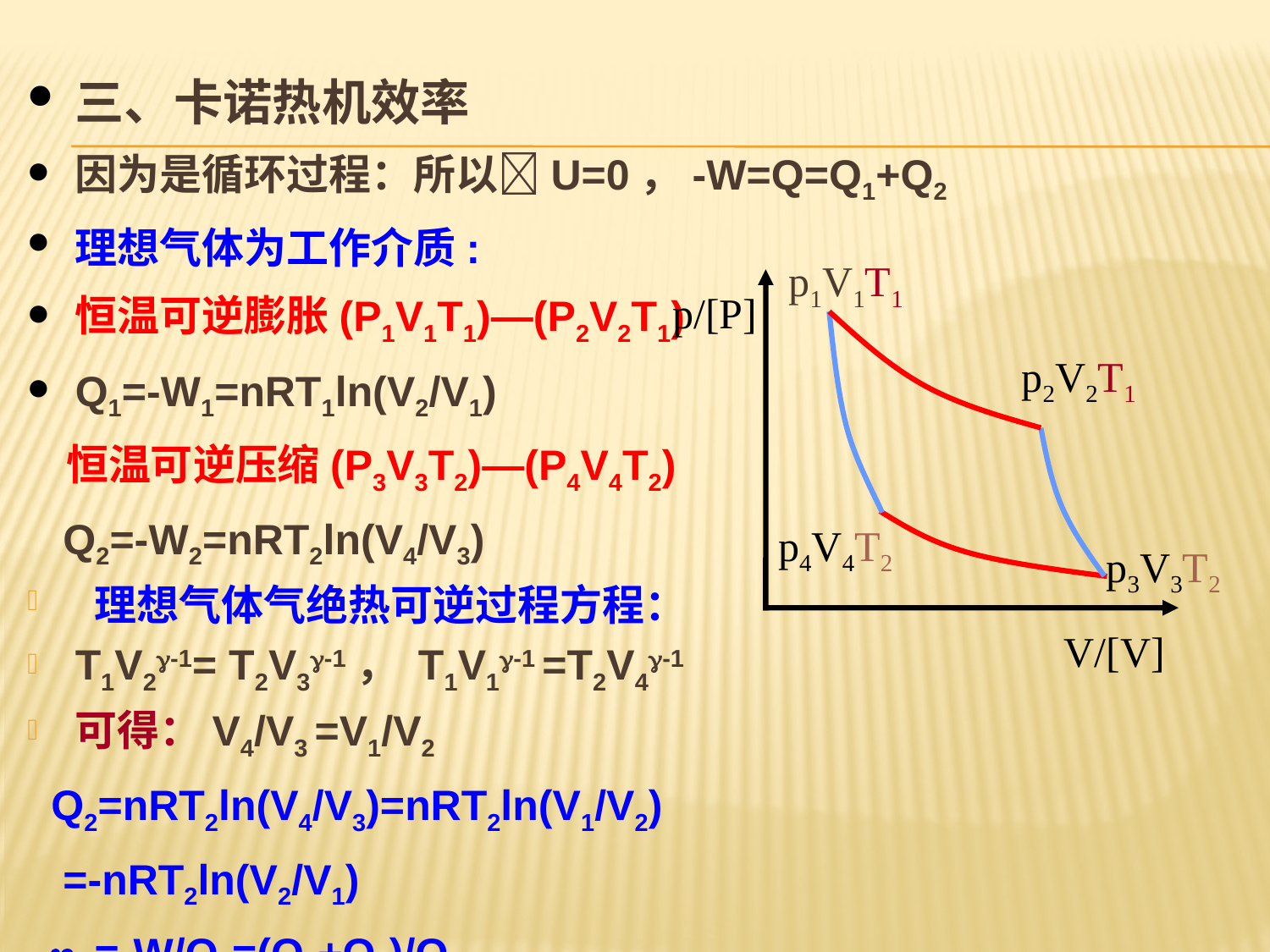

三、卡诺热机效率
因为是循环过程：所以ΔU=0，-W=Q=Q1+Q2
理想气体为工作介质:
恒温可逆膨胀(P1V1T1)—(P2V2T1)
Q1=-W1=nRT1ln(V2/V1)
   恒温可逆压缩(P3V3T2)—(P4V4T2)
   Q2=-W2=nRT2ln(V4/V3)
 理想气体气绝热可逆过程方程：
T1V2γ-1= T2V3γ-1， T1V1γ-1 =T2V4γ-1
可得：V4/V3 =V1/V2
  Q2=nRT2ln(V4/V3)=nRT2ln(V1/V2)
   =-nRT2ln(V2/V1)
  ηC=-W/Q1=(Q1+Q2)/Q1

p1V1T1

p/[P]

p2V2T1

p4V4T2

p3V3T2

V/[V]